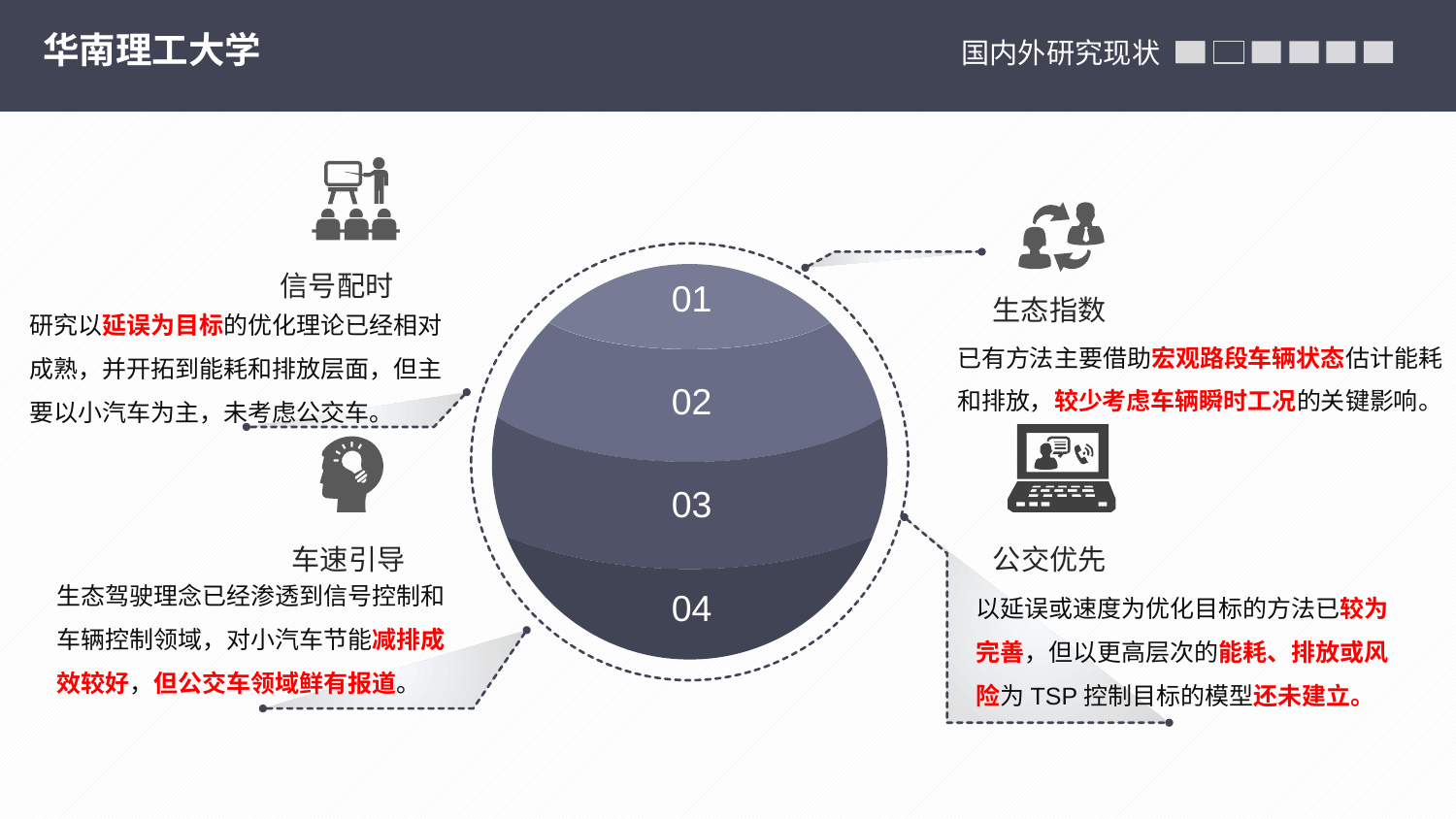

华南理工大学

信号配时

01

02

03

04
生态指数
研究以延误为目标的优化理论已经相对成熟，并开拓到能耗和排放层面，但主要以小汽车为主，未考虑公交车。
已有方法主要借助宏观路段车辆状态估计能耗和排放，较少考虑车辆瞬时工况的关键影响。

车速引导
公交优先
生态驾驶理念已经渗透到信号控制和车辆控制领域，对小汽车节能减排成效较好，但公交车领域鲜有报道。
以延误或速度为优化目标的方法已较为完善，但以更高层次的能耗、排放或风险为TSP控制目标的模型还未建立。